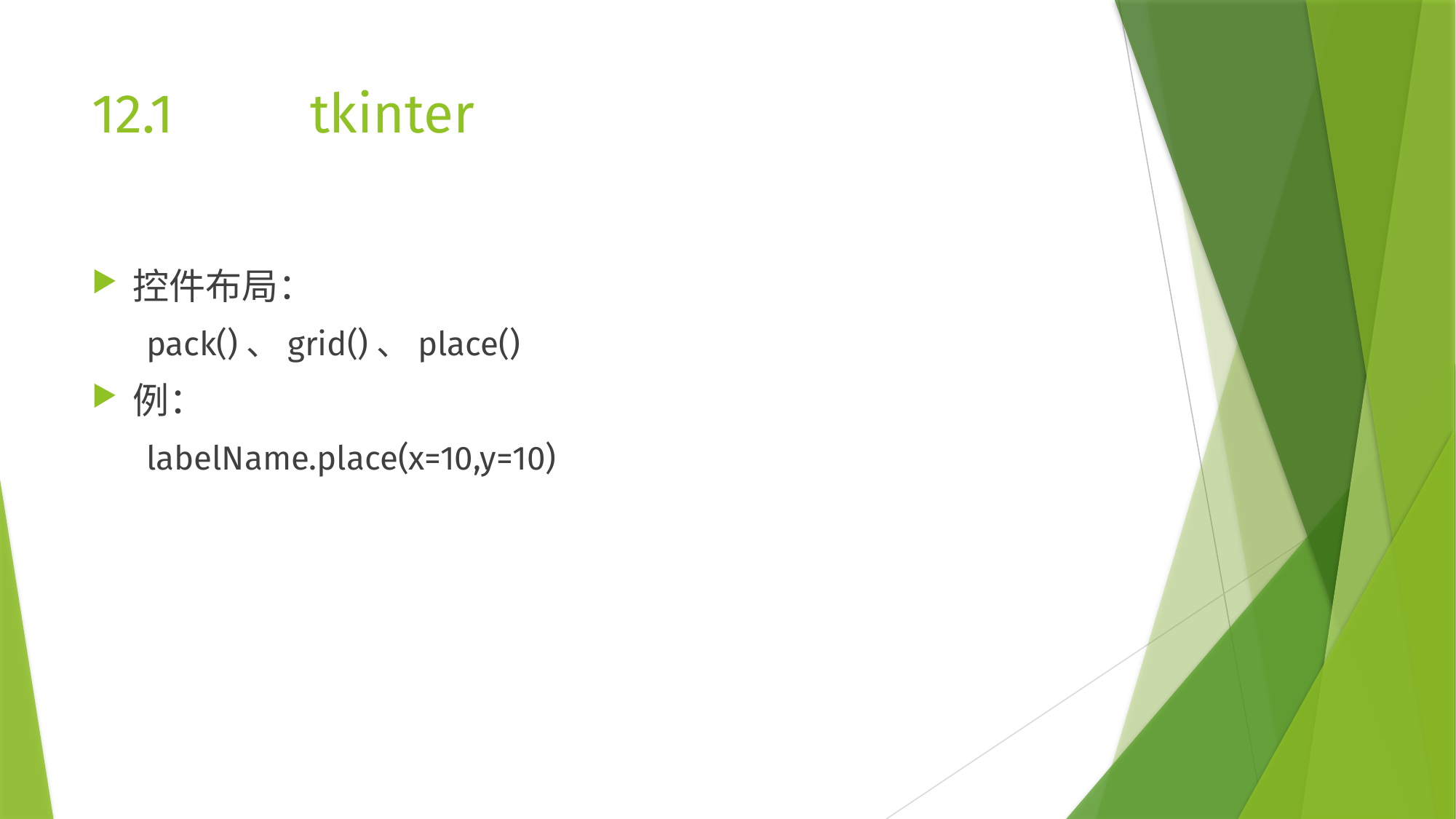

# 12.1		tkinter
控件布局：
pack()、grid()、place()
例：
labelName.place(x=10,y=10)